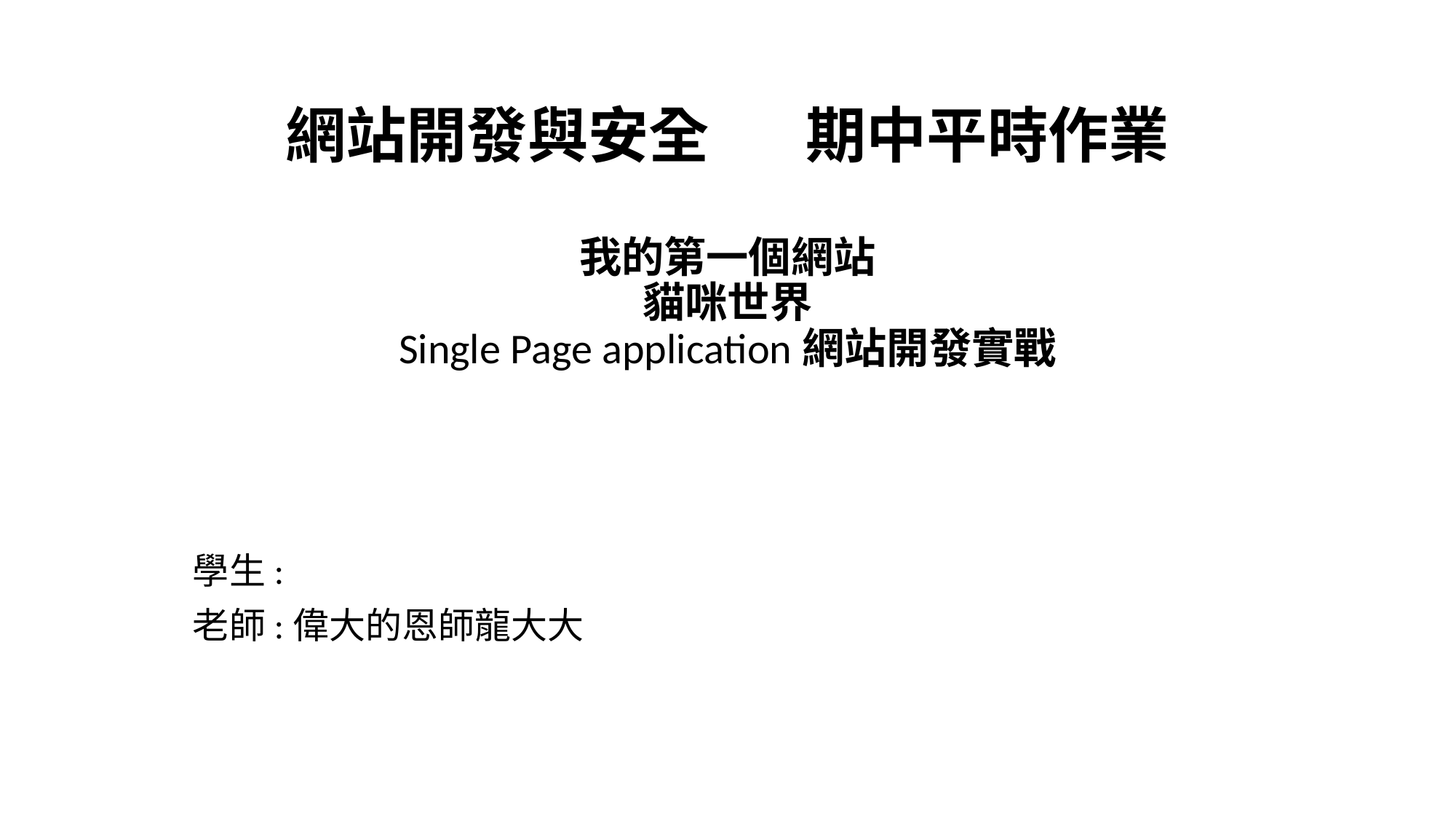

# 網站開發與安全       期中平時作業 我的第一個網站 貓咪世界 Single Page application網站開發實戰
學生:
老師:偉大的恩師龍大大